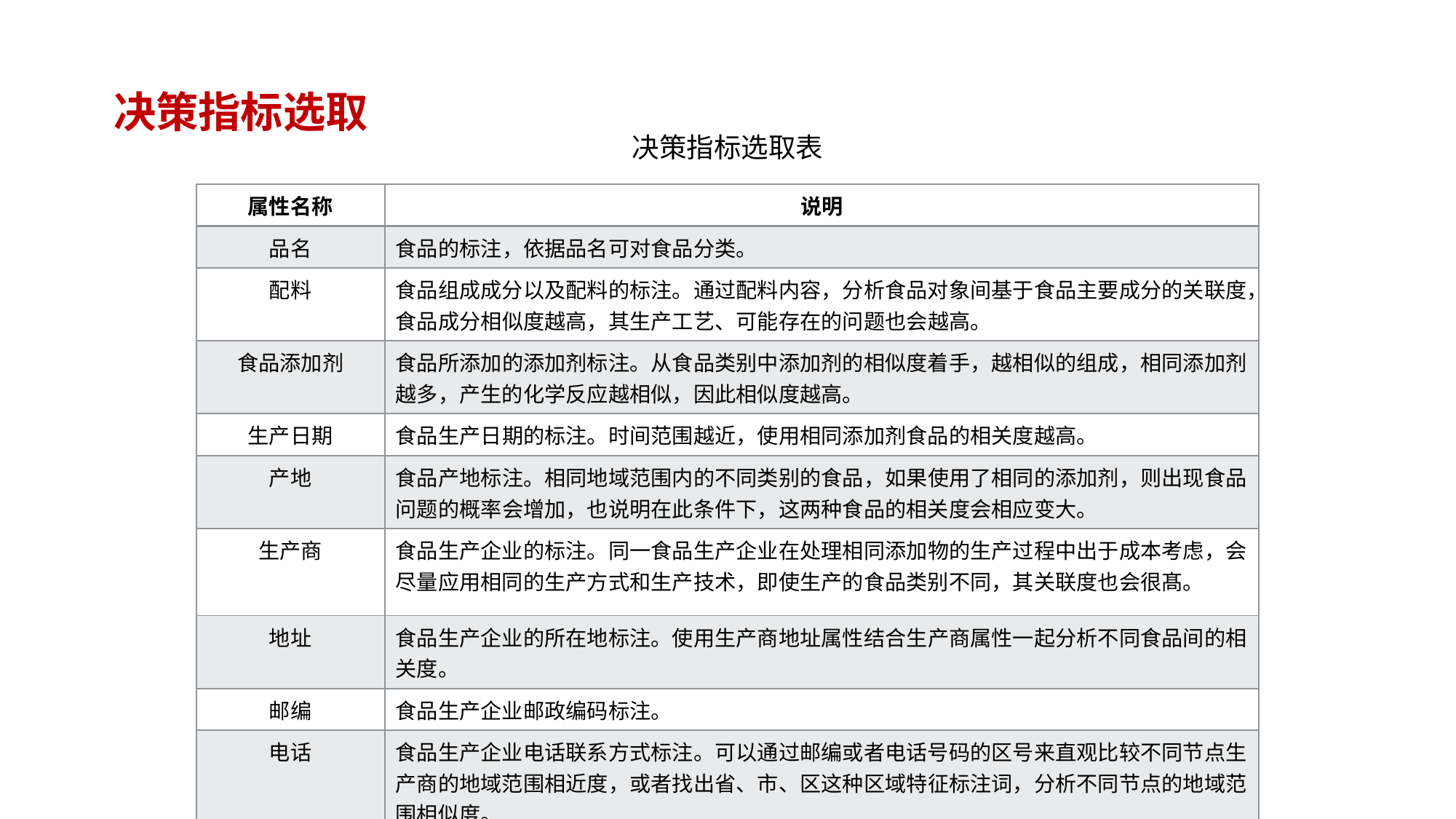

决策指标选取
决策指标选取表
| 属性名称 | 说明 |
| --- | --- |
| 品名 | 食品的标注，依据品名可对食品分类。 |
| 配料 | 食品组成成分以及配料的标注。通过配料内容，分析食品对象间基于食品主要成分的关联度，食品成分相似度越高，其生产工艺、可能存在的问题也会越高。 |
| 食品添加剂 | 食品所添加的添加剂标注。从食品类别中添加剂的相似度着手，越相似的组成，相同添加剂越多，产生的化学反应越相似，因此相似度越高。 |
| 生产日期 | 食品生产日期的标注。时间范围越近，使用相同添加剂食品的相关度越高。 |
| 产地 | 食品产地标注。相同地域范围内的不同类别的食品，如果使用了相同的添加剂，则出现食品问题的概率会增加，也说明在此条件下，这两种食品的相关度会相应变大。 |
| 生产商 | 食品生产企业的标注。同一食品生产企业在处理相同添加物的生产过程中出于成本考虑，会尽量应用相同的生产方式和生产技术，即使生产的食品类别不同，其关联度也会很髙。 |
| 地址 | 食品生产企业的所在地标注。使用生产商地址属性结合生产商属性一起分析不同食品间的相关度。 |
| 邮编 | 食品生产企业邮政编码标注。 |
| 电话 | 食品生产企业电话联系方式标注。可以通过邮编或者电话号码的区号来直观比较不同节点生产商的地域范围相近度，或者找出省、市、区这种区域特征标注词，分析不同节点的地域范围相似度。 |